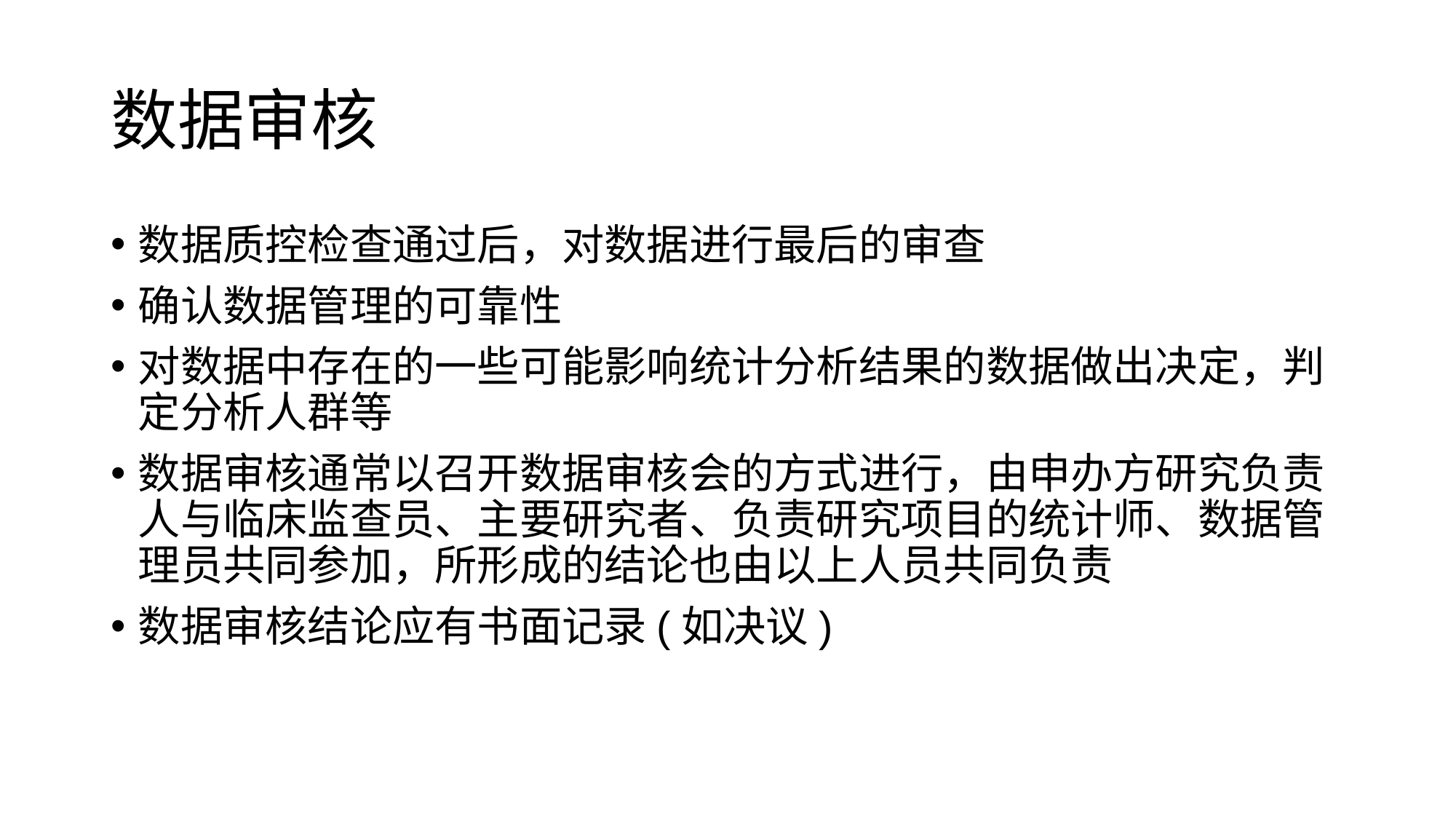

# 数据审核
数据质控检查通过后，对数据进行最后的审查
确认数据管理的可靠性
对数据中存在的一些可能影响统计分析结果的数据做出决定，判定分析人群等
数据审核通常以召开数据审核会的方式进行，由申办方研究负责人与临床监查员、主要研究者、负责研究项目的统计师、数据管理员共同参加，所形成的结论也由以上人员共同负责
数据审核结论应有书面记录(如决议)